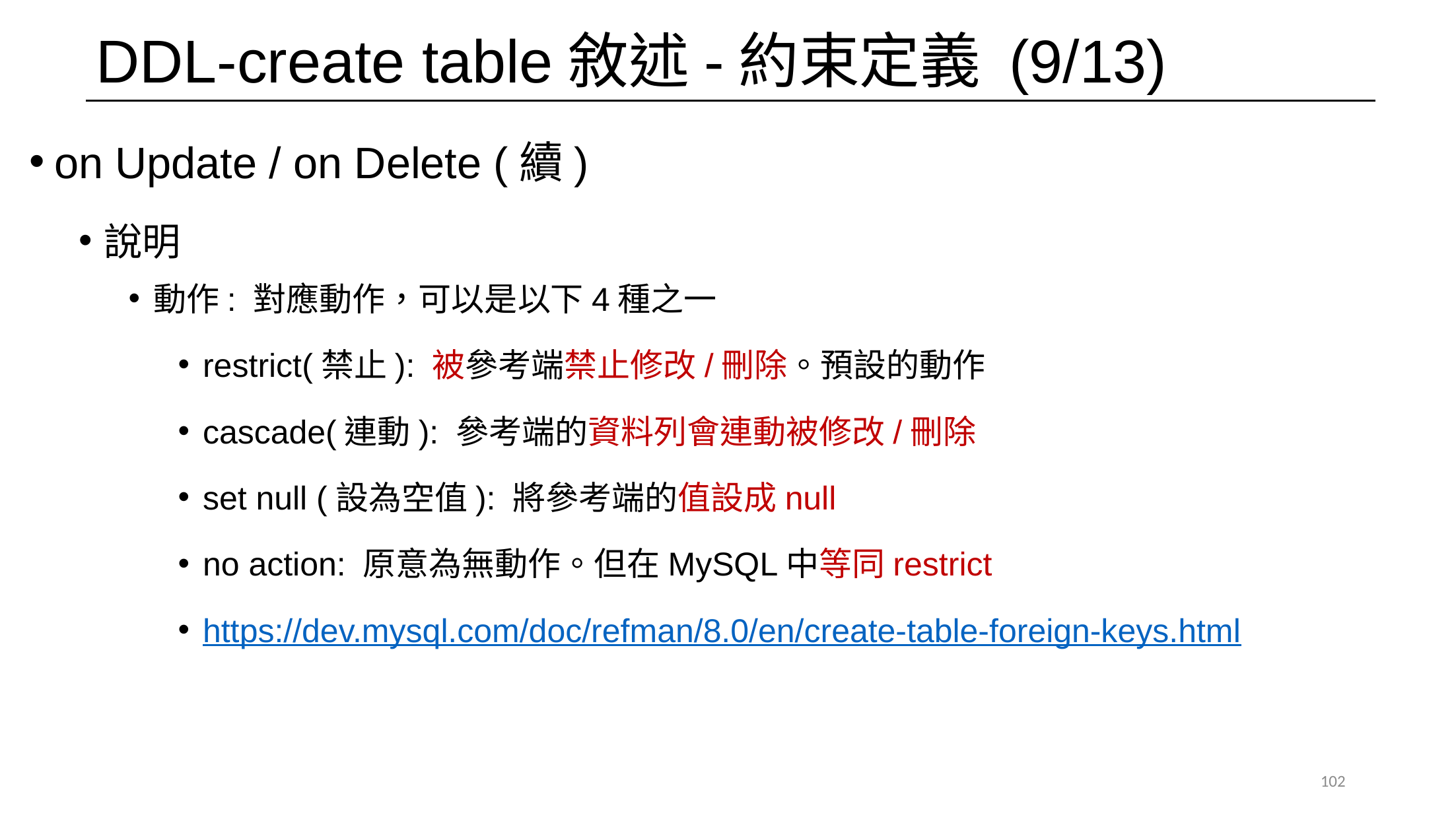

# DDL-create table敘述-約束定義 (9/13)
on Update / on Delete (續)
說明
動作: 對應動作，可以是以下4種之一
restrict(禁止): 被參考端禁止修改/刪除。預設的動作
cascade(連動): 參考端的資料列會連動被修改/刪除
set null (設為空值): 將參考端的值設成null
no action: 原意為無動作。但在MySQL中等同restrict
https://dev.mysql.com/doc/refman/8.0/en/create-table-foreign-keys.html

102